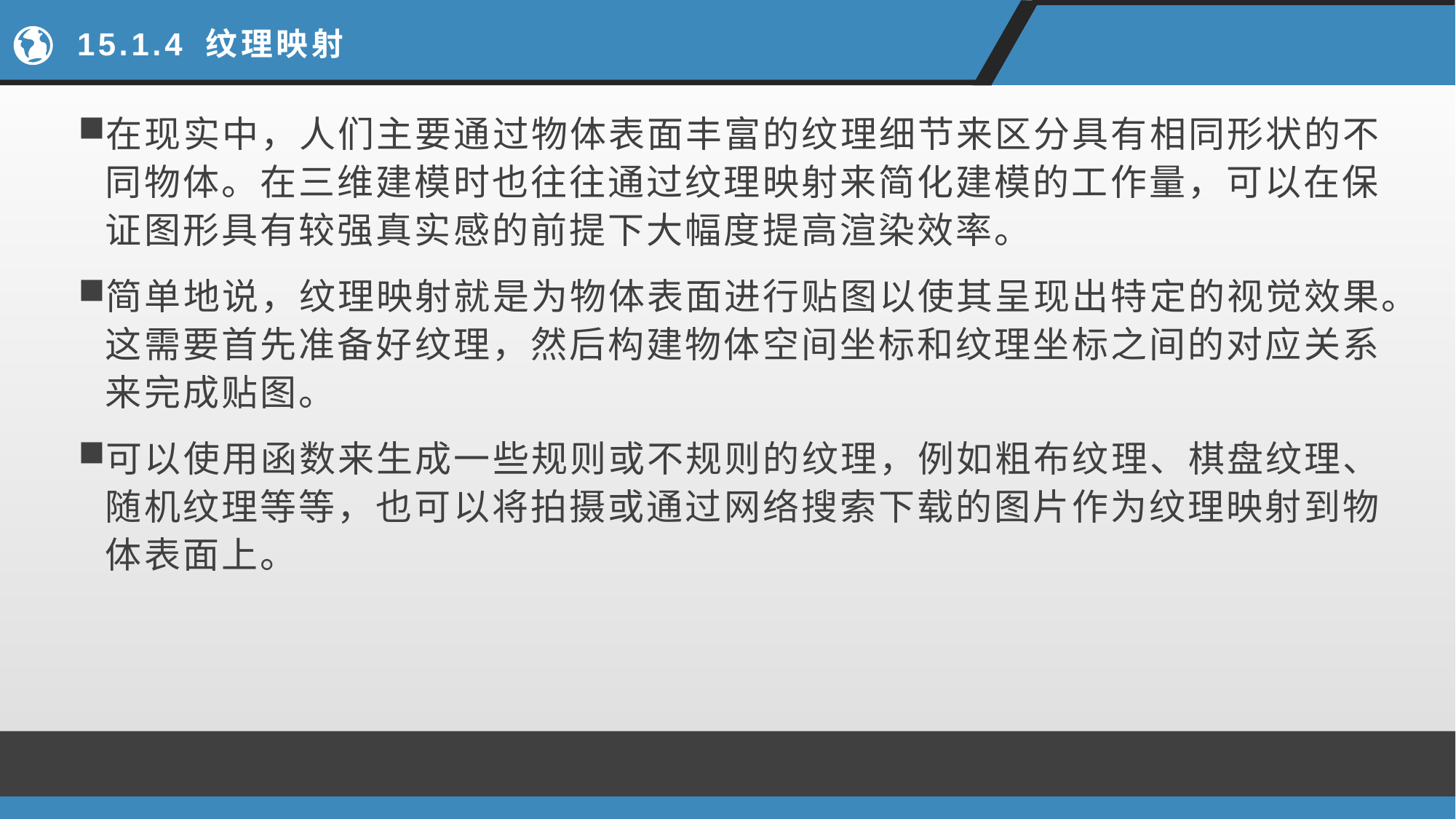

# 15.1.4 纹理映射

在现实中，人们主要通过物体表面丰富的纹理细节来区分具有相同形状的不同物体。在三维建模时也往往通过纹理映射来简化建模的工作量，可以在保证图形具有较强真实感的前提下大幅度提高渲染效率。
简单地说，纹理映射就是为物体表面进行贴图以使其呈现出特定的视觉效果。这需要首先准备好纹理，然后构建物体空间坐标和纹理坐标之间的对应关系来完成贴图。
可以使用函数来生成一些规则或不规则的纹理，例如粗布纹理、棋盘纹理、随机纹理等等，也可以将拍摄或通过网络搜索下载的图片作为纹理映射到物体表面上。